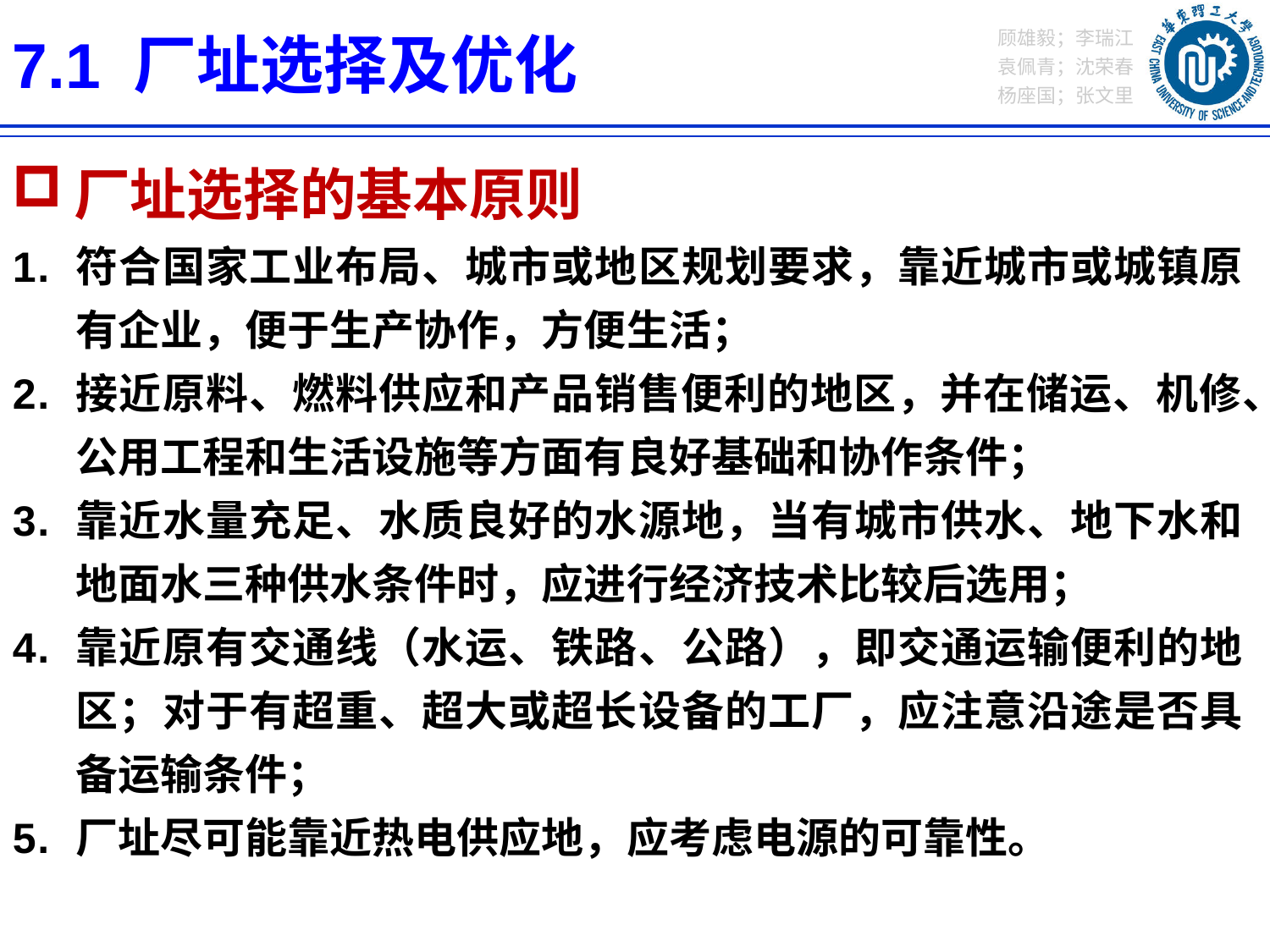

7.1 厂址选择及优化
厂址选择的基本原则
符合国家工业布局、城市或地区规划要求，靠近城市或城镇原有企业，便于生产协作，方便生活；
接近原料、燃料供应和产品销售便利的地区，并在储运、机修、公用工程和生活设施等方面有良好基础和协作条件；
靠近水量充足、水质良好的水源地，当有城市供水、地下水和地面水三种供水条件时，应进行经济技术比较后选用；
靠近原有交通线（水运、铁路、公路），即交通运输便利的地区；对于有超重、超大或超长设备的工厂，应注意沿途是否具备运输条件；
厂址尽可能靠近热电供应地，应考虑电源的可靠性。